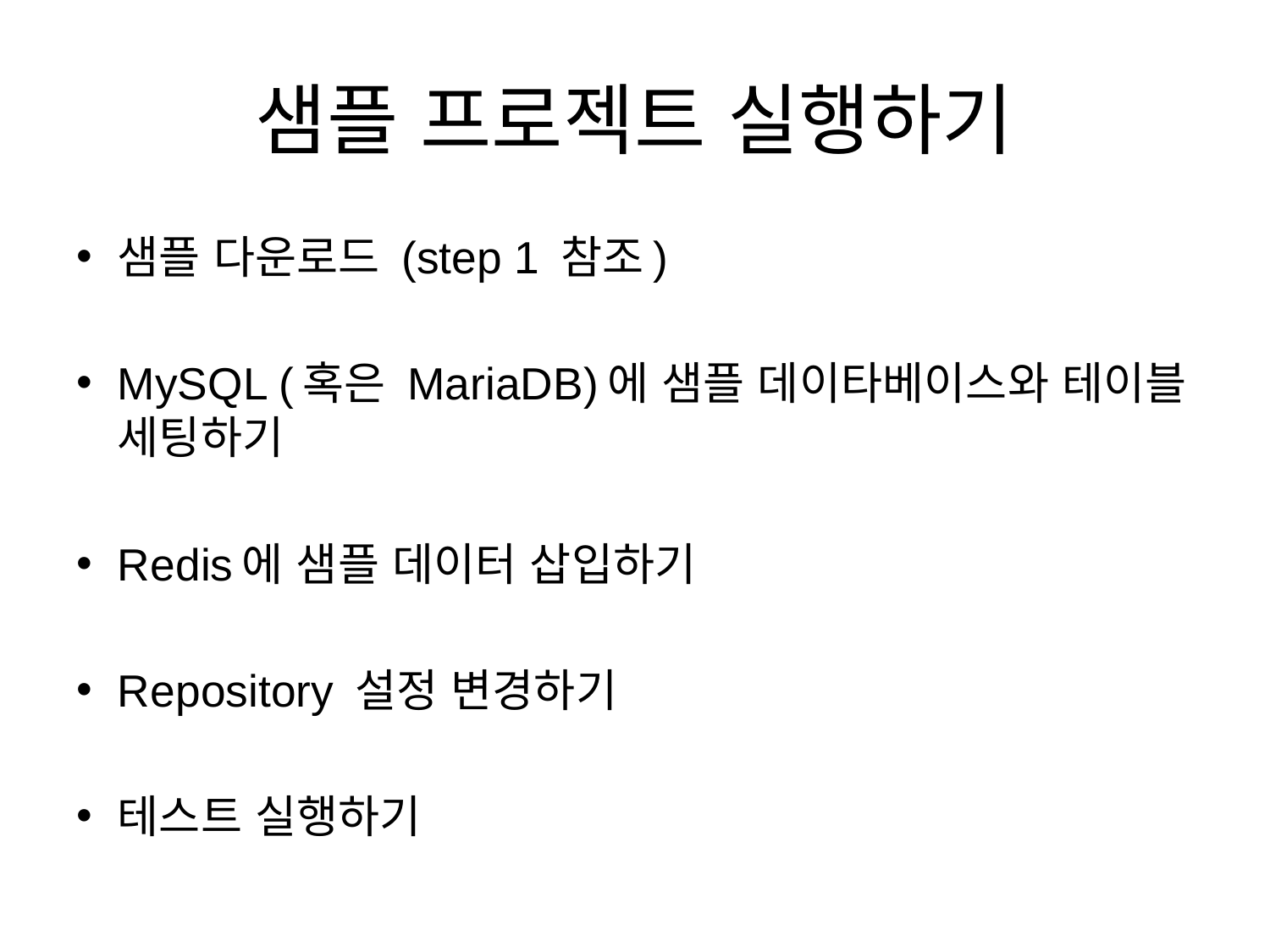

# 샘플 프로젝트 실행하기
샘플 다운로드 (step 1 참조)

MySQL (혹은 MariaDB)에 샘플 데이타베이스와 테이블 세팅하기

Redis에 샘플 데이터 삽입하기

Repository 설정 변경하기

테스트 실행하기